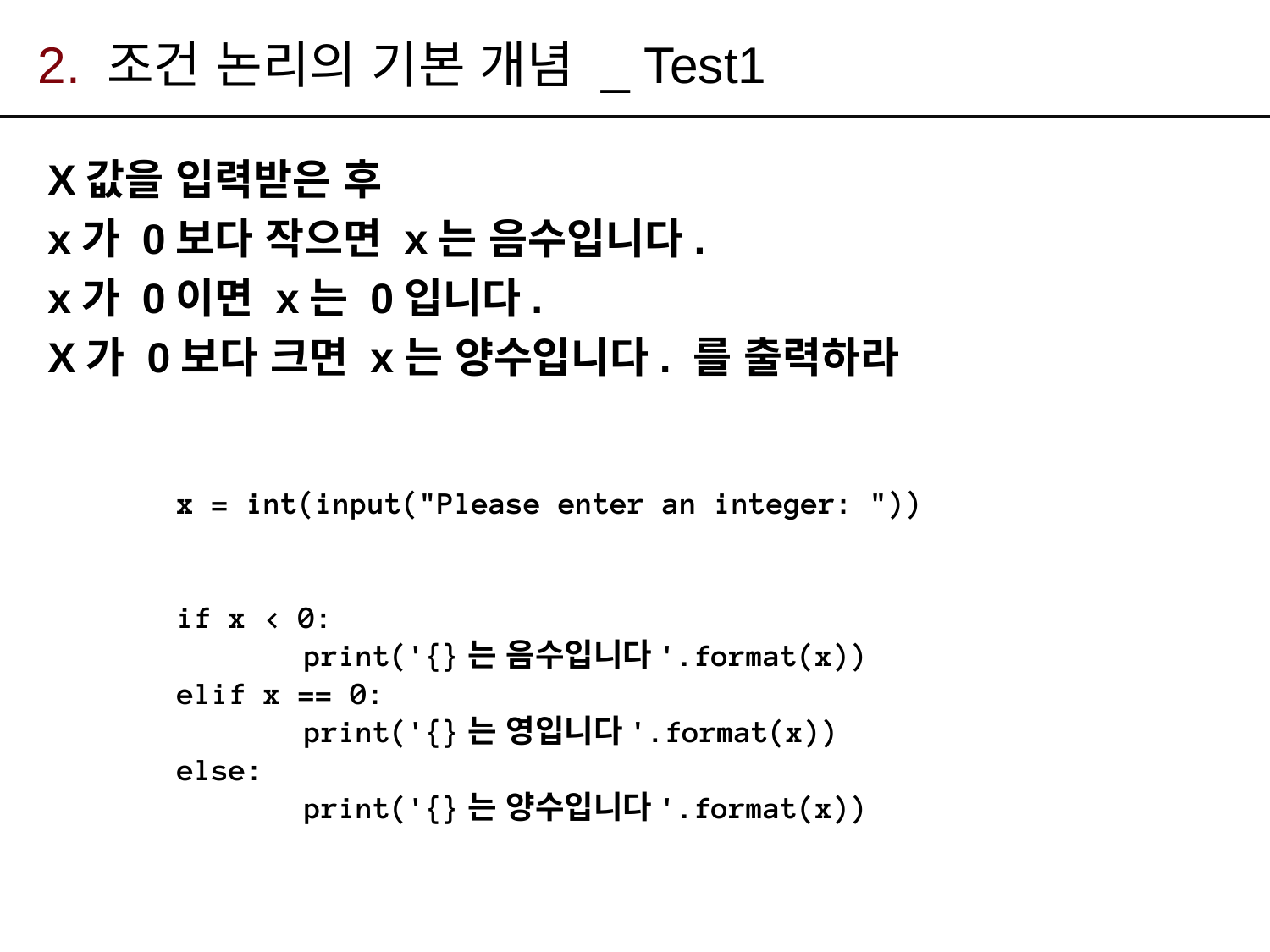

# 2. 조건 논리의 기본 개념 _ Test1
X값을 입력받은 후
x가 0보다 작으면 x는 음수입니다.
x가 0이면 x는 0입니다.
X가 0보다 크면 x는 양수입니다. 를 출력하라
x = int(input("Please enter an integer: "))

if x < 0:
	print('{}는 음수입니다'.format(x))
elif x == 0:
	print('{}는 영입니다'.format(x))
else:
	print('{}는 양수입니다'.format(x))